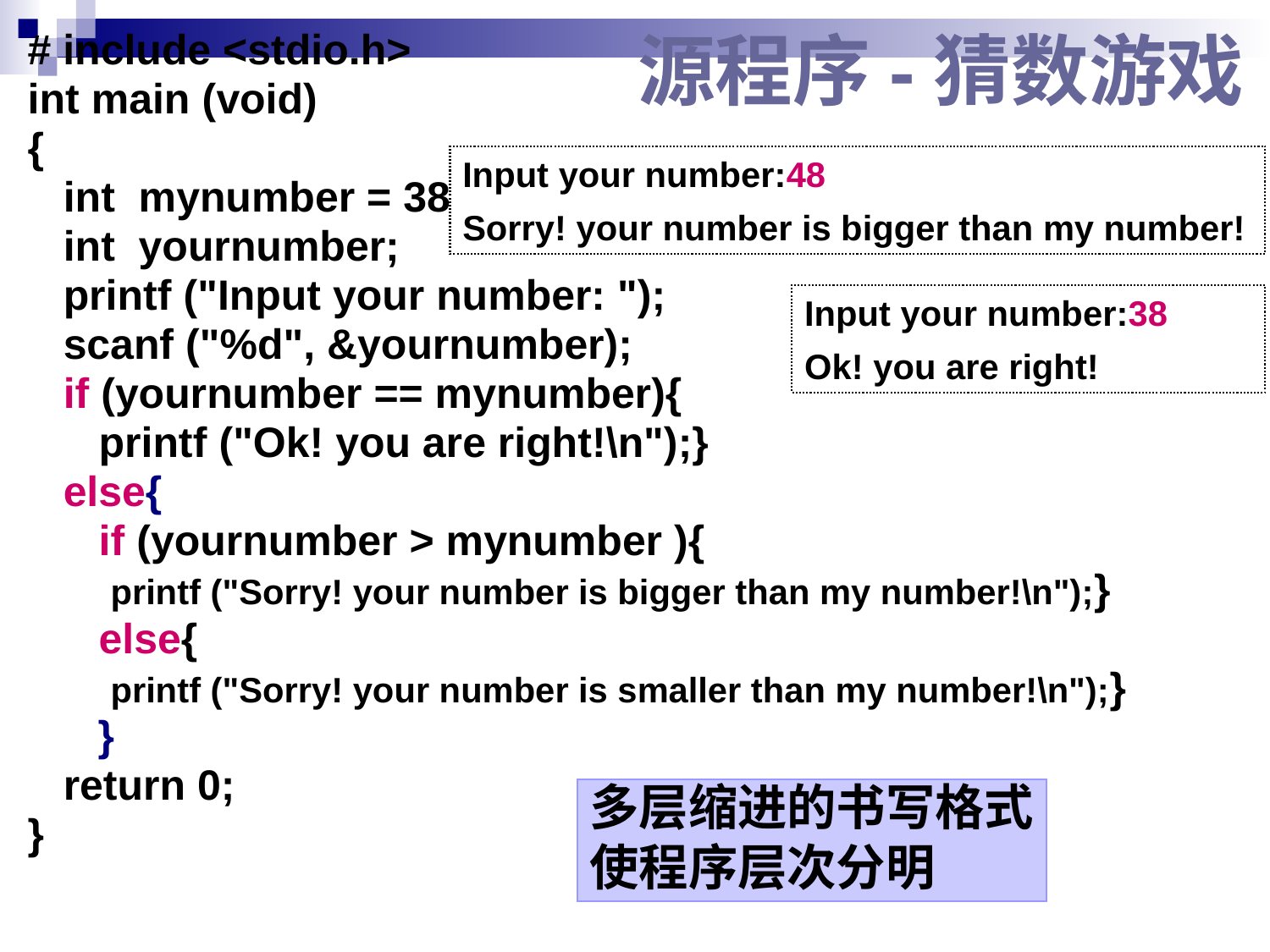

# include <stdio.h>
int main (void)
{
   int  mynumber = 38;
   int  yournumber;
   printf ("Input your number: ");
   scanf ("%d", &yournumber);
   if (yournumber == mynumber){
      printf ("Ok! you are right!\n");}
   else{
      if (yournumber > mynumber ){
       printf ("Sorry! your number is bigger than my number!\n");}
      else{
       printf ("Sorry! your number is smaller than my number!\n");}
       }
   return 0;
}
# 源程序-猜数游戏
Input your number:48
Sorry! your number is bigger than my number!
Input your number:38
Ok! you are right!
多层缩进的书写格式
使程序层次分明